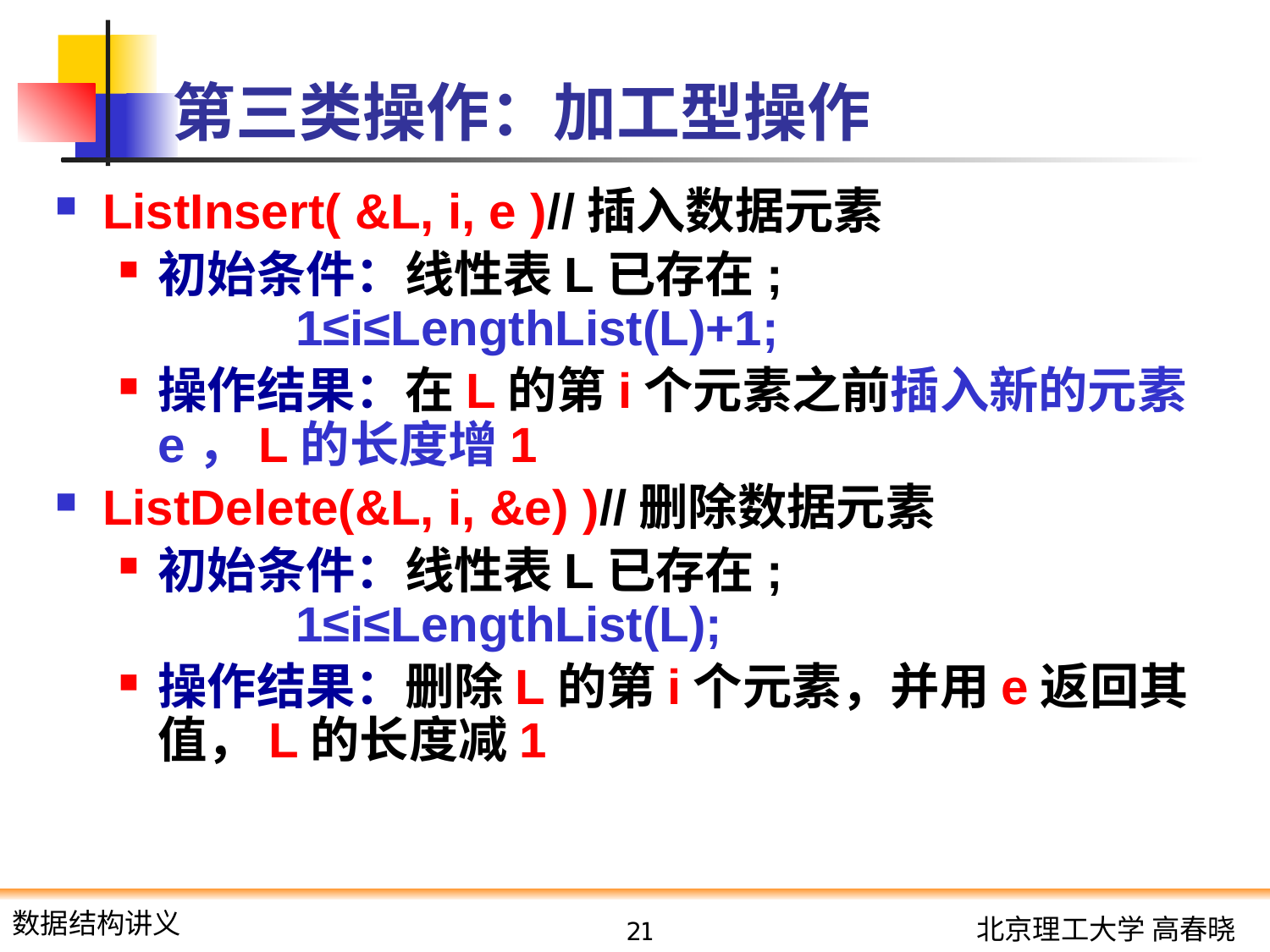

# 第三类操作：加工型操作
ListInsert( &L, i, e )//插入数据元素
初始条件：线性表L已存在;
          1≤i≤LengthList(L)+1;
操作结果：在L的第i个元素之前插入新的元素e，L的长度增1
ListDelete(&L, i, &e) )//删除数据元素
初始条件：线性表L已存在;
          1≤i≤LengthList(L);
操作结果：删除L的第i个元素，并用e返回其值，L的长度减1
21